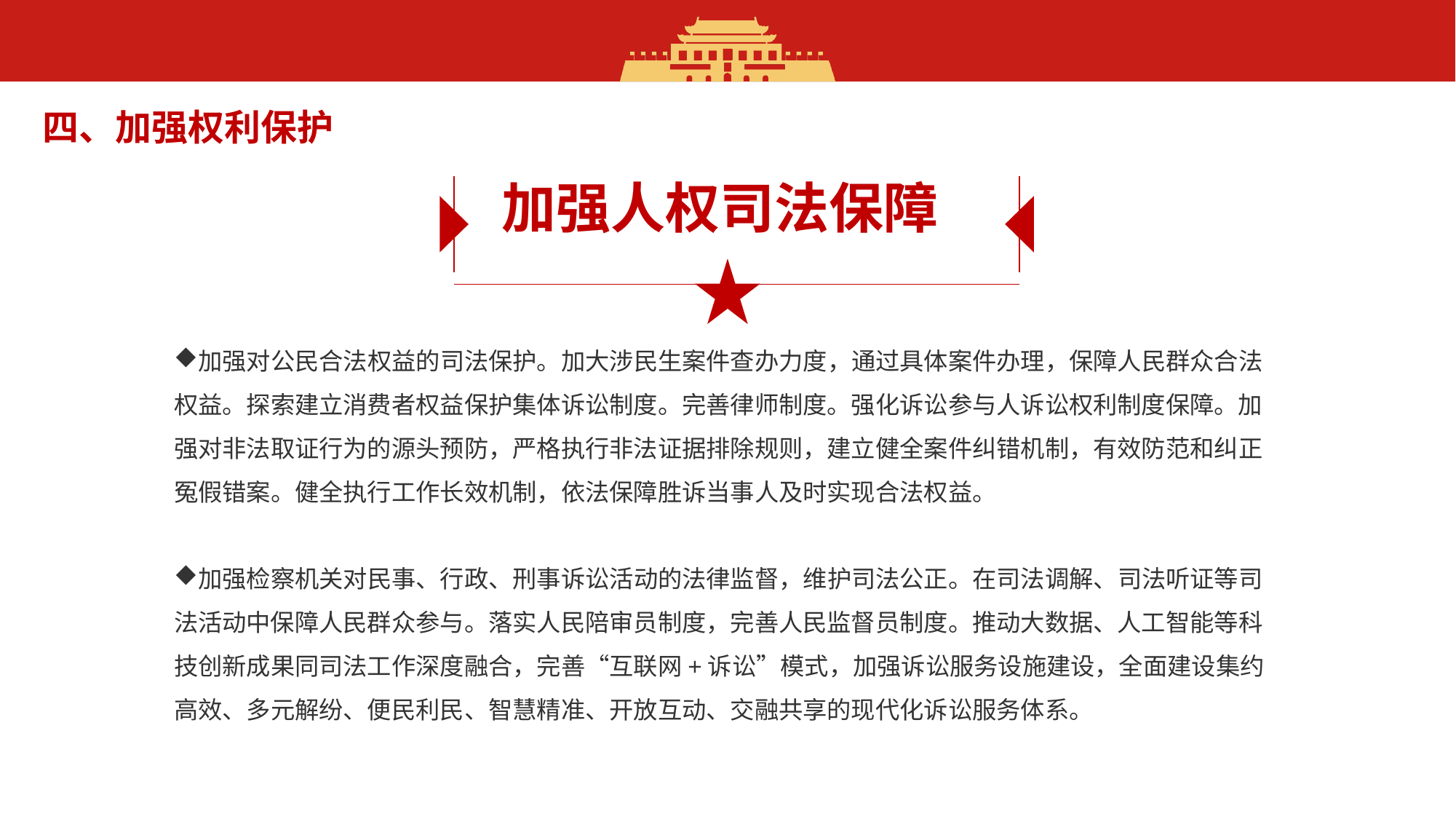

加强人权司法保障

加强对公民合法权益的司法保护。加大涉民生案件查办力度，通过具体案件办理，保障人民群众合法权益。探索建立消费者权益保护集体诉讼制度。完善律师制度。强化诉讼参与人诉讼权利制度保障。加强对非法取证行为的源头预防，严格执行非法证据排除规则，建立健全案件纠错机制，有效防范和纠正冤假错案。健全执行工作长效机制，依法保障胜诉当事人及时实现合法权益。

加强检察机关对民事、行政、刑事诉讼活动的法律监督，维护司法公正。在司法调解、司法听证等司法活动中保障人民群众参与。落实人民陪审员制度，完善人民监督员制度。推动大数据、人工智能等科技创新成果同司法工作深度融合，完善“互联网+诉讼”模式，加强诉讼服务设施建设，全面建设集约高效、多元解纷、便民利民、智慧精准、开放互动、交融共享的现代化诉讼服务体系。